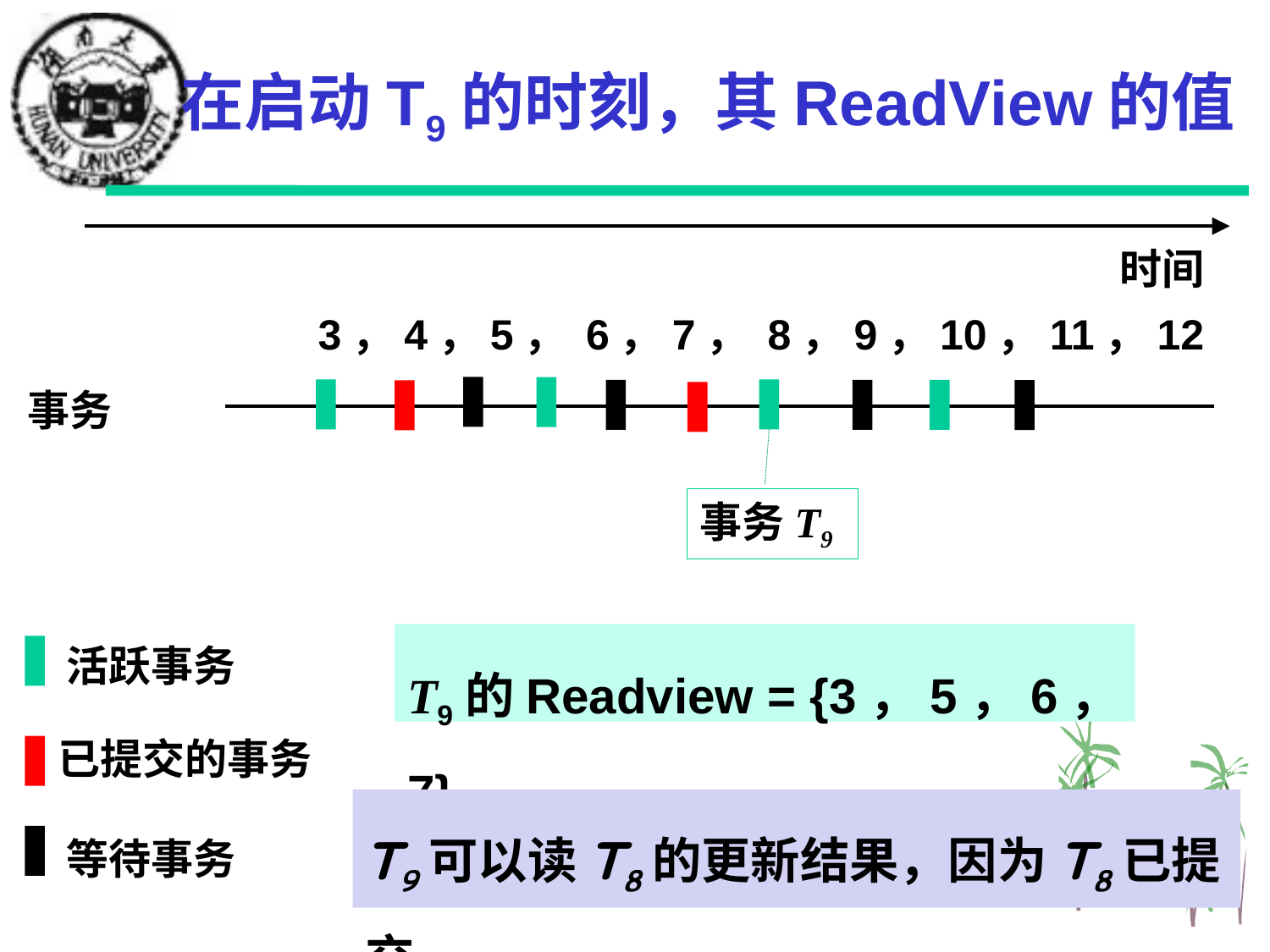

# 在启动T9的时刻，其ReadView的值
时间
3，4，5， 6，7， 8，9，10，11，12

事务

事务T9
T9的Readview = {3，5，6，7}
活跃事务

已提交的事务

T9可以读T8的更新结果，因为T8已提交

等待事务